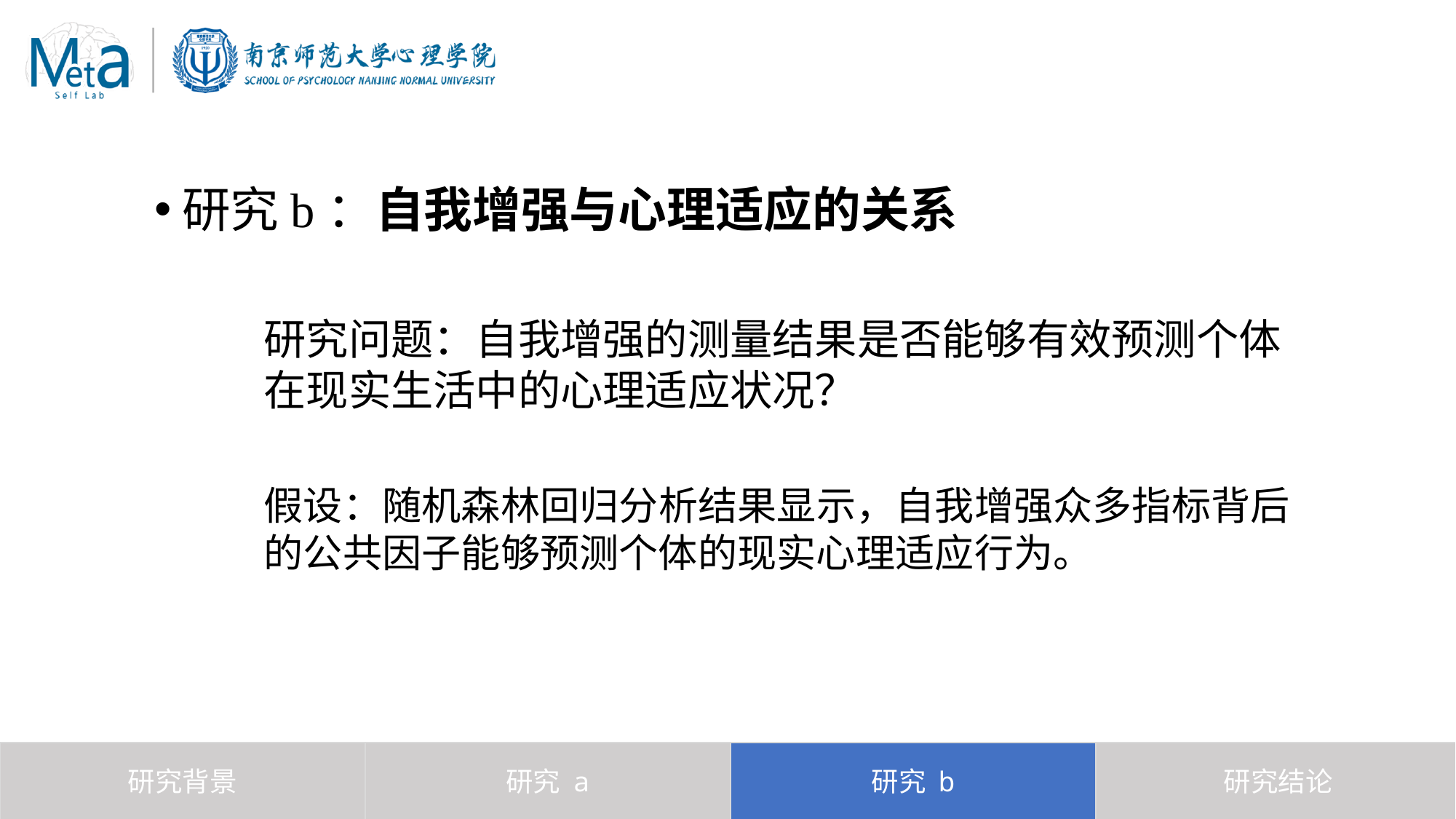

研究b：自我增强与心理适应的关系

研究问题：自我增强的测量结果是否能够有效预测个体在现实生活中的心理适应状况？

假设：随机森林回归分析结果显示，自我增强众多指标背后的公共因子能够预测个体的现实心理适应行为。
研究背景
研究 a
研究 b
研究结论